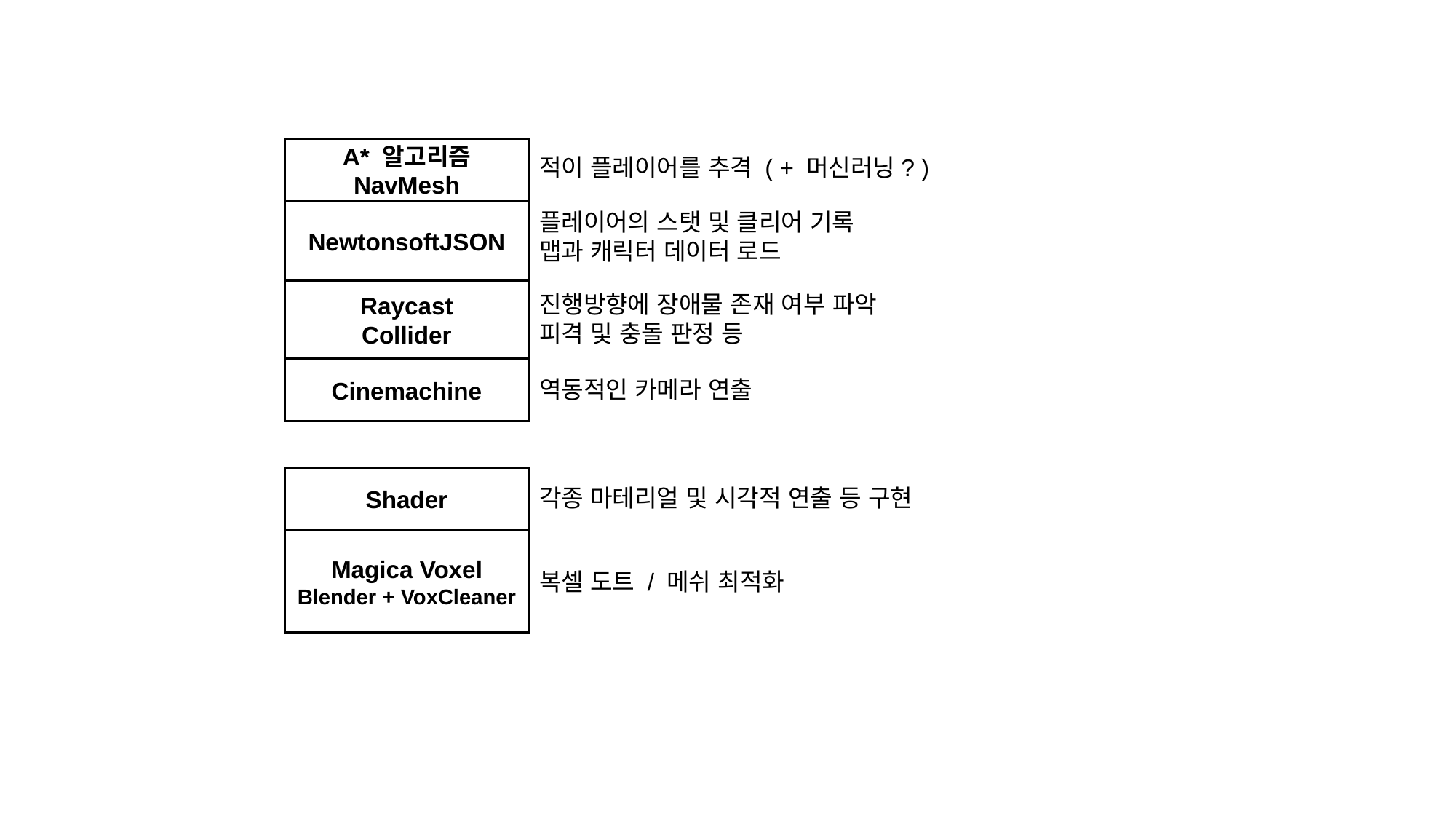

A* 알고리즘 NavMesh
적이 플레이어를 추격 ( + 머신러닝? )
NewtonsoftJSON
플레이어의 스탯 및 클리어 기록
맵과 캐릭터 데이터 로드
Raycast
Collider
진행방향에 장애물 존재 여부 파악
피격 및 충돌 판정 등
Cinemachine
역동적인 카메라 연출
Shader
각종 마테리얼 및 시각적 연출 등 구현
Magica Voxel
Blender + VoxCleaner
복셀 도트 / 메쉬 최적화